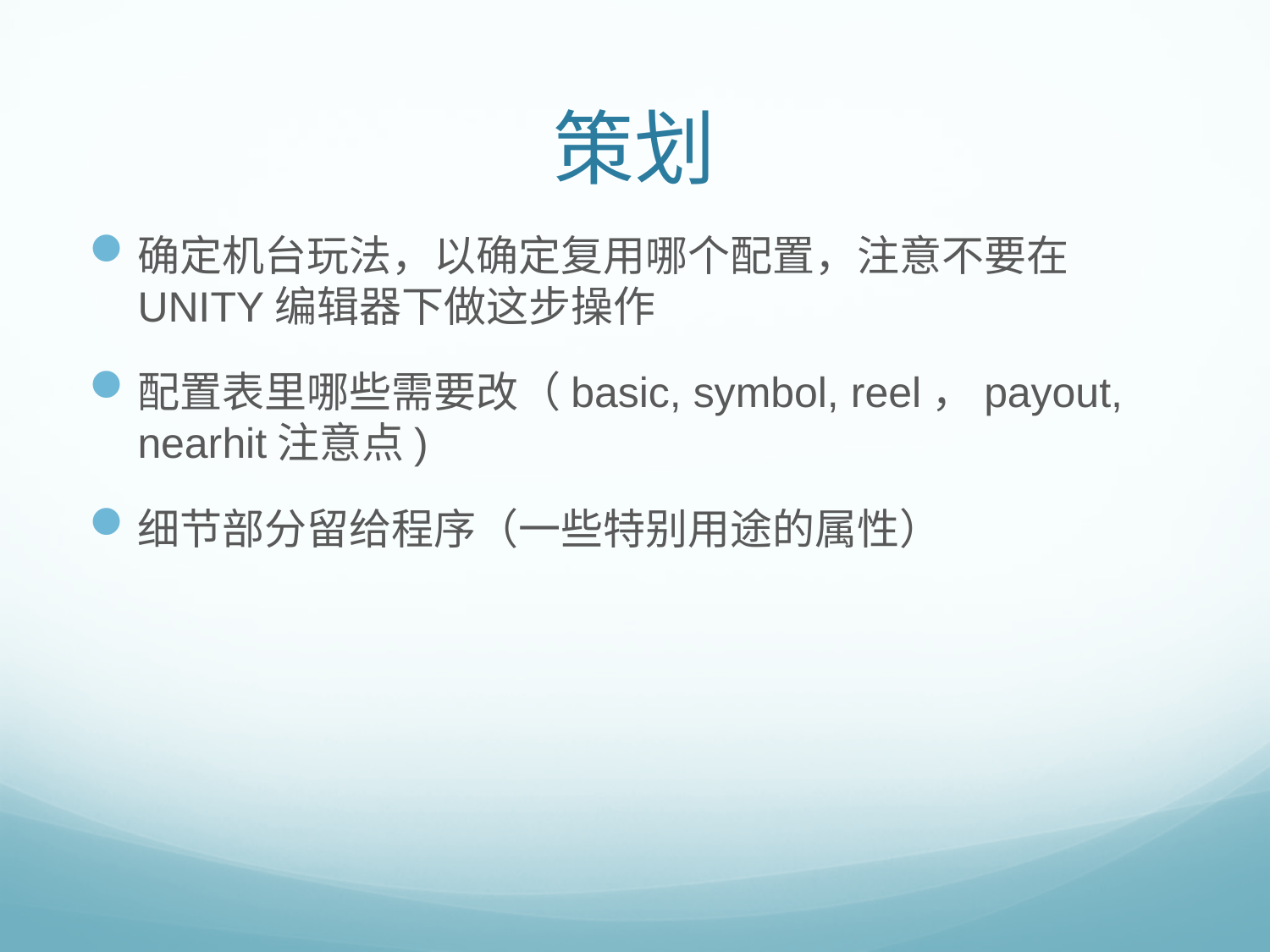

# 策划
确定机台玩法，以确定复用哪个配置，注意不要在UNITY编辑器下做这步操作
配置表里哪些需要改（basic, symbol, reel，payout, nearhit注意点)
细节部分留给程序（一些特别用途的属性）